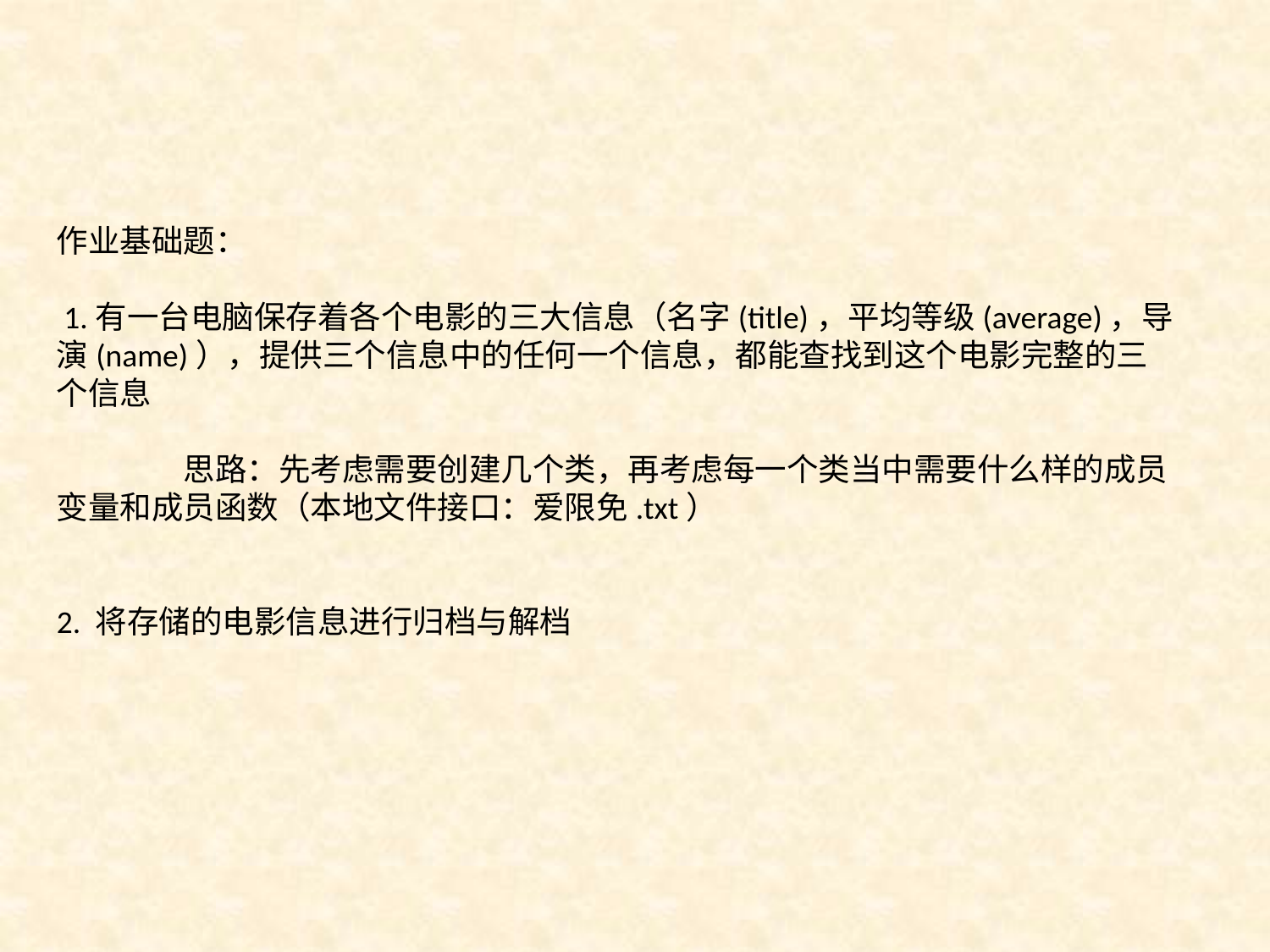

作业基础题：

 1.有一台电脑保存着各个电影的三大信息（名字(title)，平均等级(average)，导演(name)），提供三个信息中的任何一个信息，都能查找到这个电影完整的三个信息

	思路：先考虑需要创建几个类，再考虑每一个类当中需要什么样的成员变量和成员函数（本地文件接口：爱限免.txt）

2. 将存储的电影信息进行归档与解档